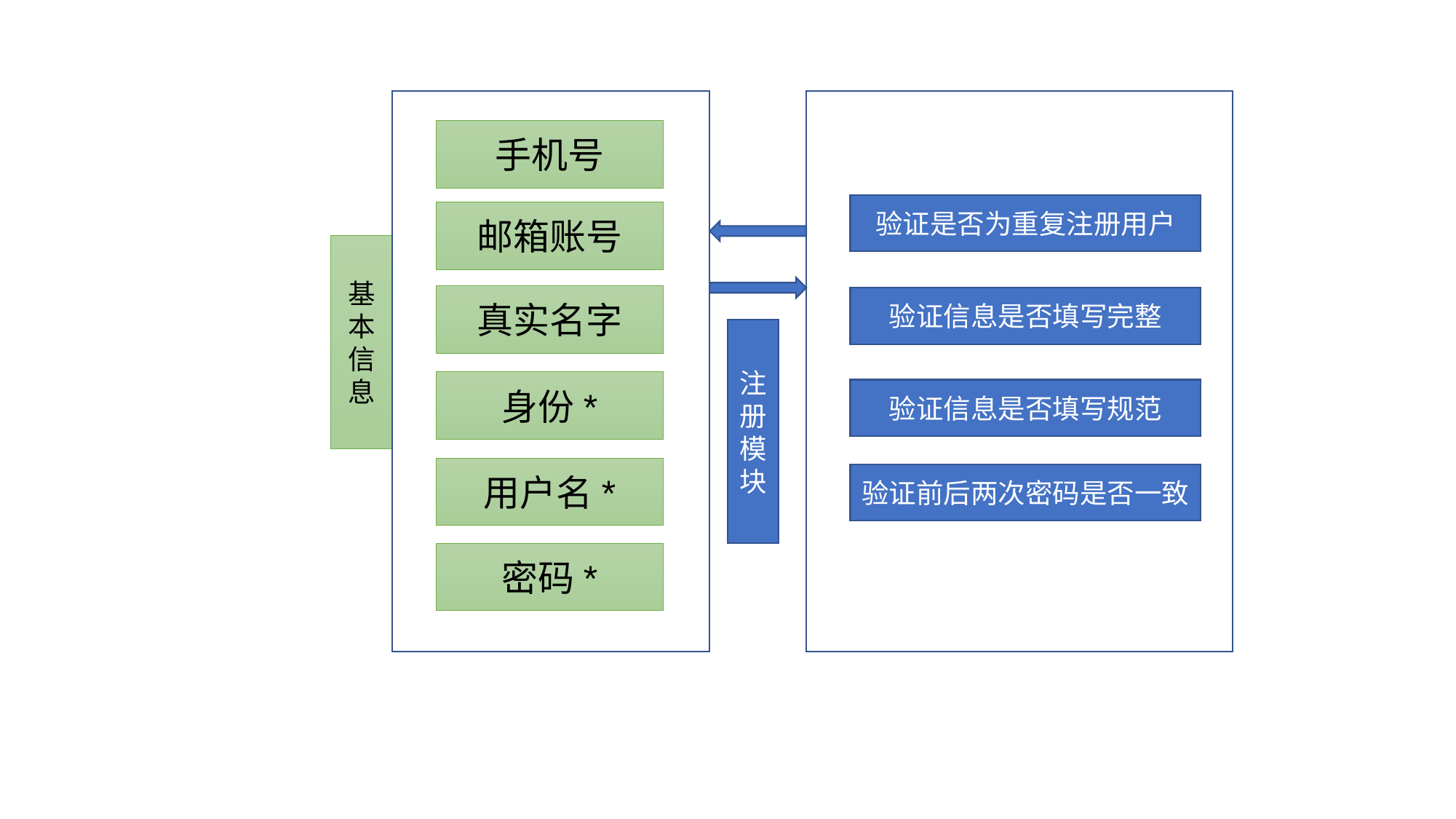

手机号
验证是否为重复注册用户
邮箱账号

基本信息

真实名字
验证信息是否填写完整
注册模块
身份*
验证信息是否填写规范
用户名*
验证前后两次密码是否一致
密码*